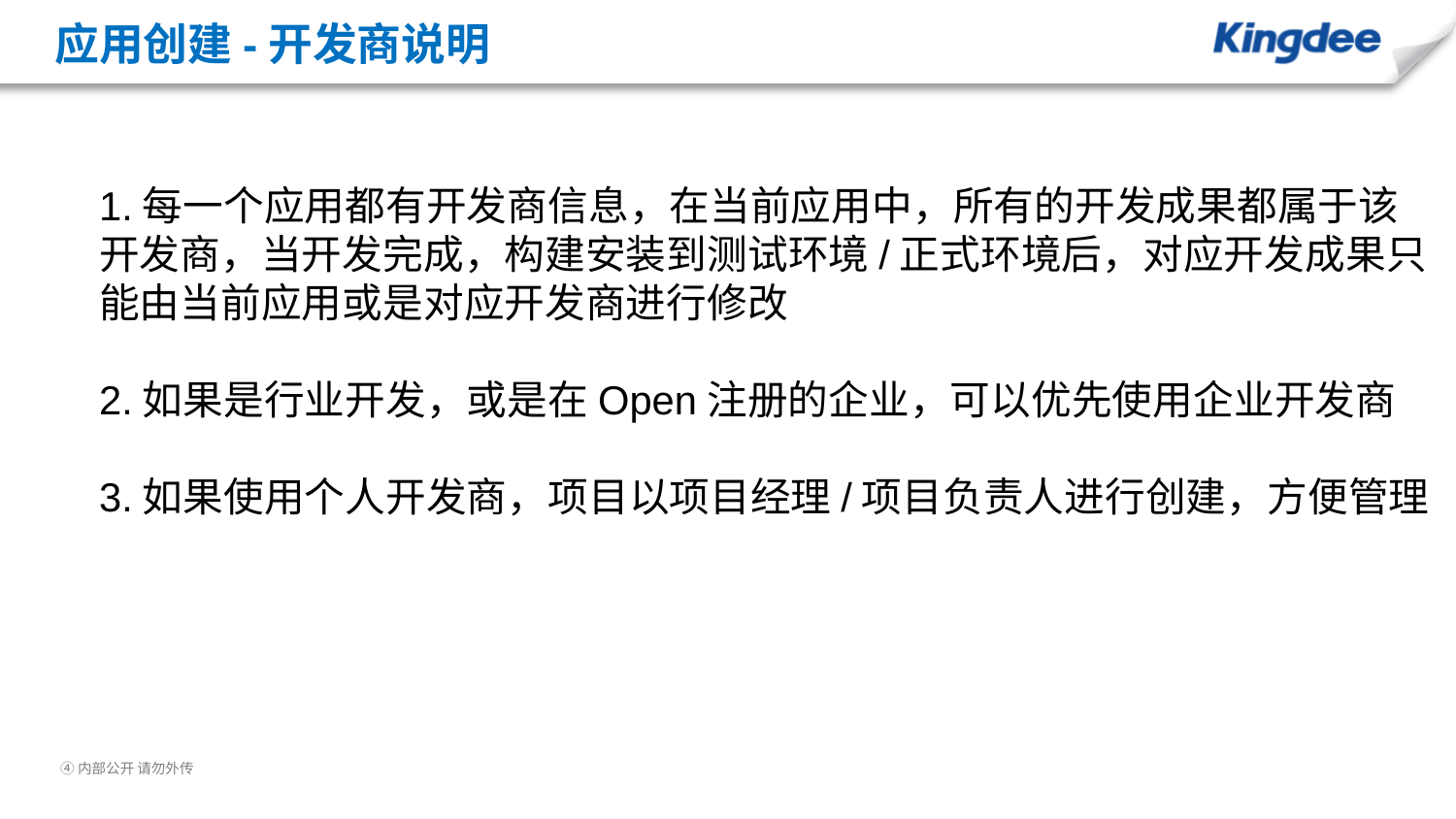

# 应用创建-开发商说明

1.每一个应用都有开发商信息，在当前应用中，所有的开发成果都属于该
开发商，当开发完成，构建安装到测试环境/正式环境后，对应开发成果只
能由当前应用或是对应开发商进行修改

2.如果是行业开发，或是在Open注册的企业，可以优先使用企业开发商

3.如果使用个人开发商，项目以项目经理/项目负责人进行创建，方便管理